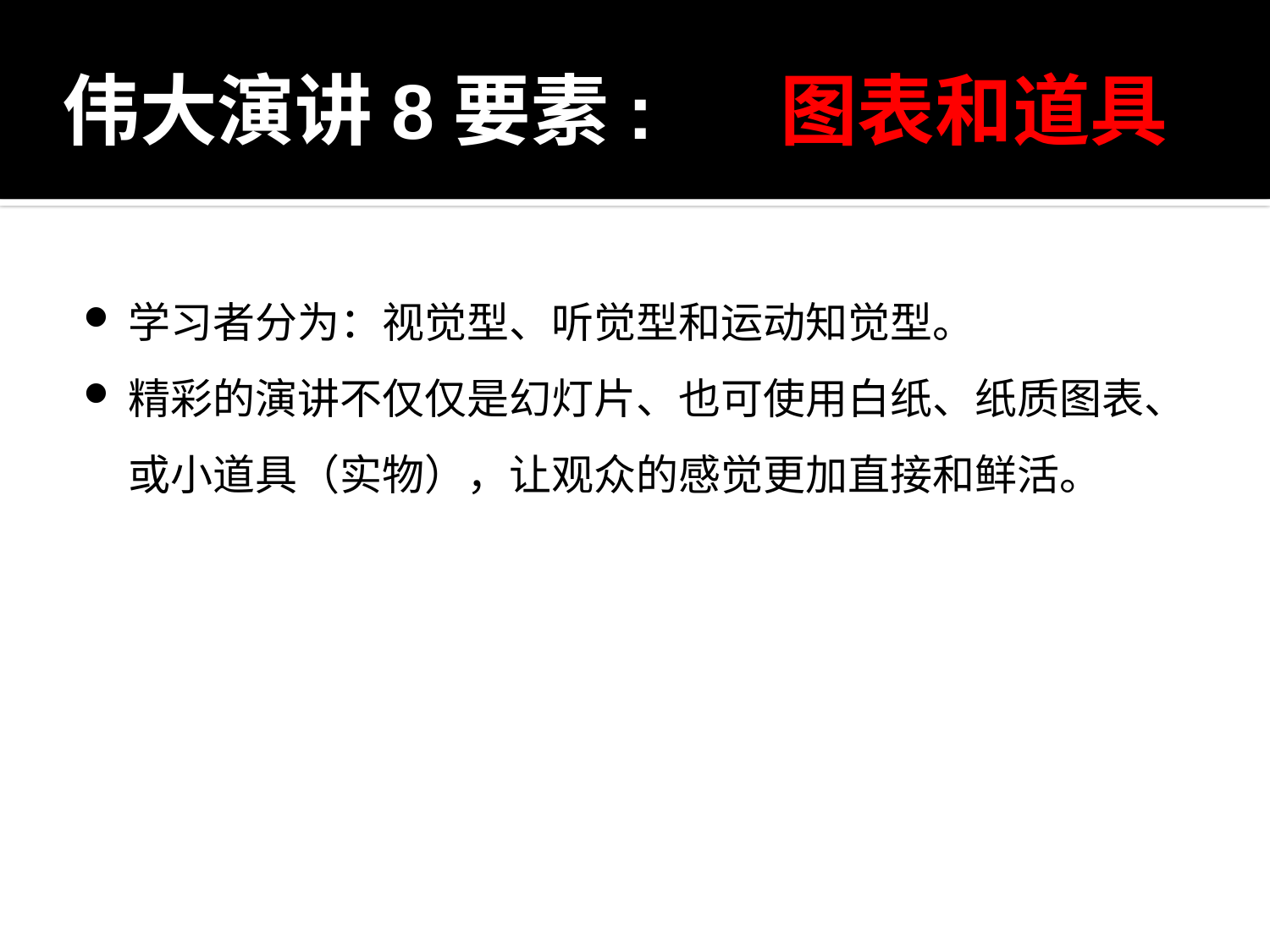

# 伟大演讲8要素:     图表和道具
学习者分为：视觉型、听觉型和运动知觉型。
精彩的演讲不仅仅是幻灯片、也可使用白纸、纸质图表、或小道具（实物），让观众的感觉更加直接和鲜活。